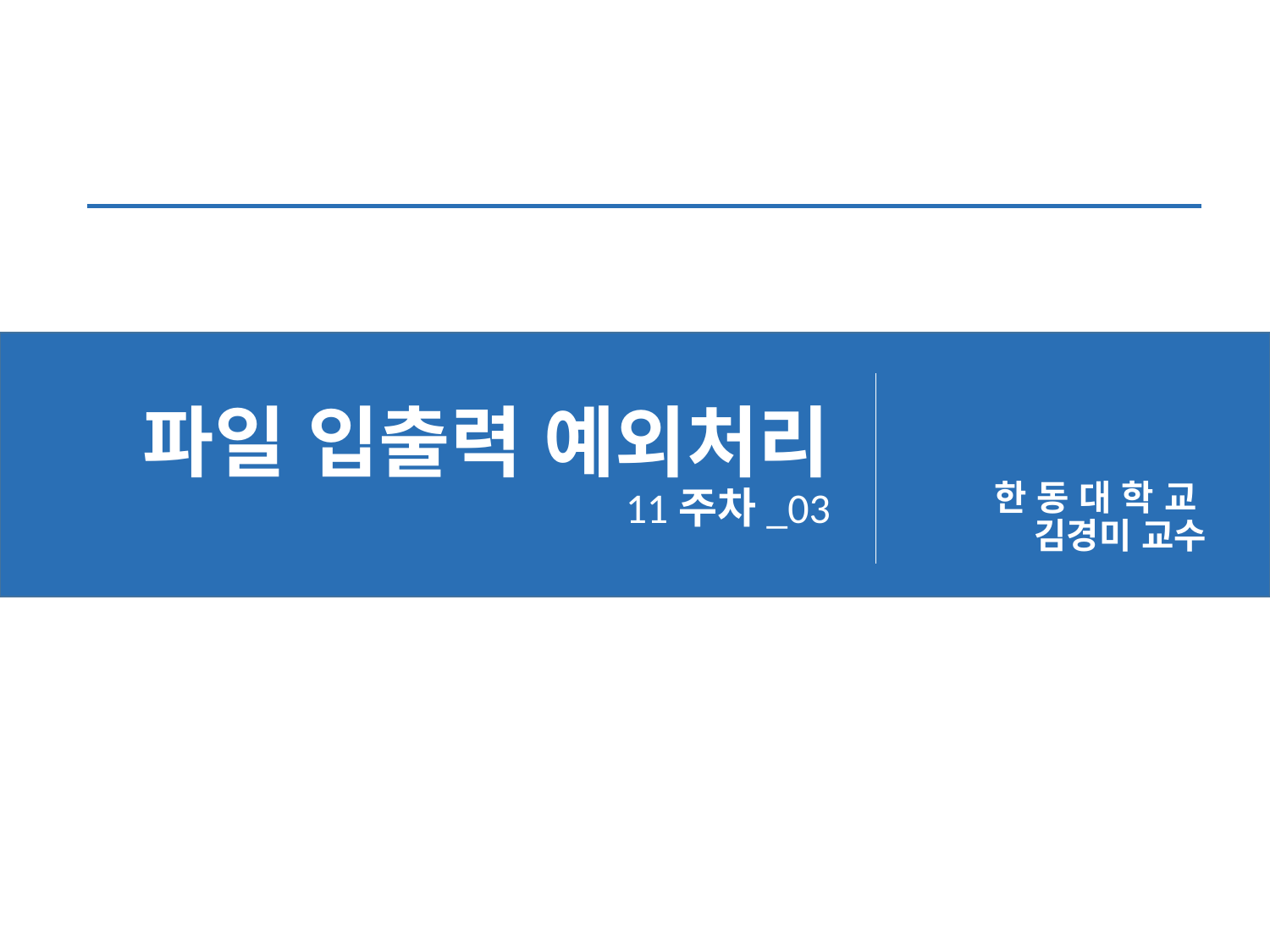

# 파일 입출력 예외처리 11주차_03
한 동 대 학 교
김경미 교수